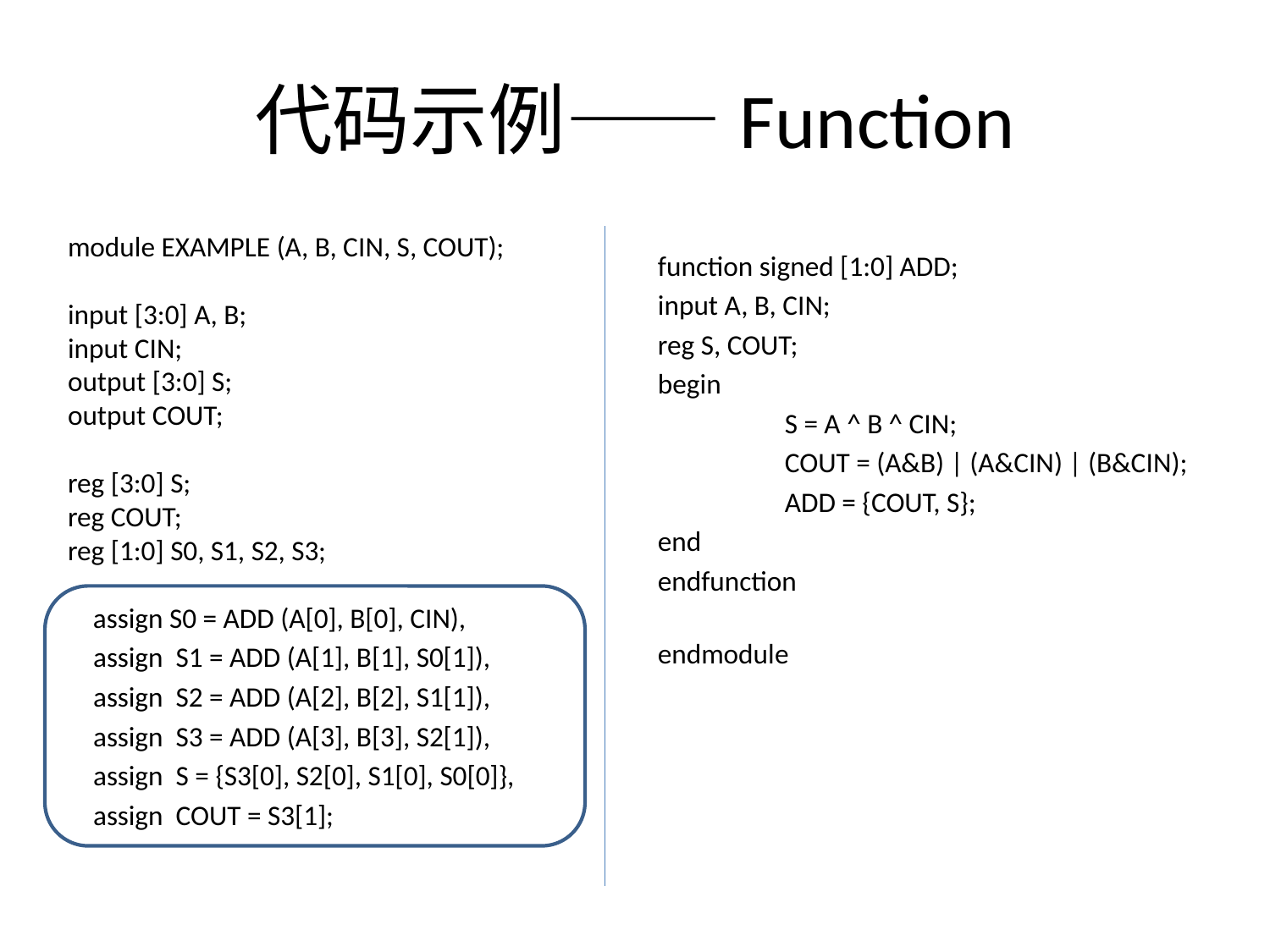

# 代码示例——Function
module EXAMPLE (A, B, CIN, S, COUT); 
 
input [3:0] A, B; 
input CIN; 
output [3:0] S; 
output COUT; 
 
reg [3:0] S; 
reg COUT; 
reg [1:0] S0, S1, S2, S3; 
 
    assign S0 = ADD (A[0], B[0], CIN),
    assign  S1 = ADD (A[1], B[1], S0[1]),
    assign  S2 = ADD (A[2], B[2], S1[1]),
    assign  S3 = ADD (A[3], B[3], S2[1]),
    assign  S = {S3[0], S2[0], S1[0], S0[0]},
    assign  COUT = S3[1];
function signed [1:0] ADD;
input A, B, CIN;
reg S, COUT;
begin
   	S = A ^ B ^ CIN;
	COUT = (A&B) | (A&CIN) | (B&CIN);
    	ADD = {COUT, S};
end
endfunction
endmodule